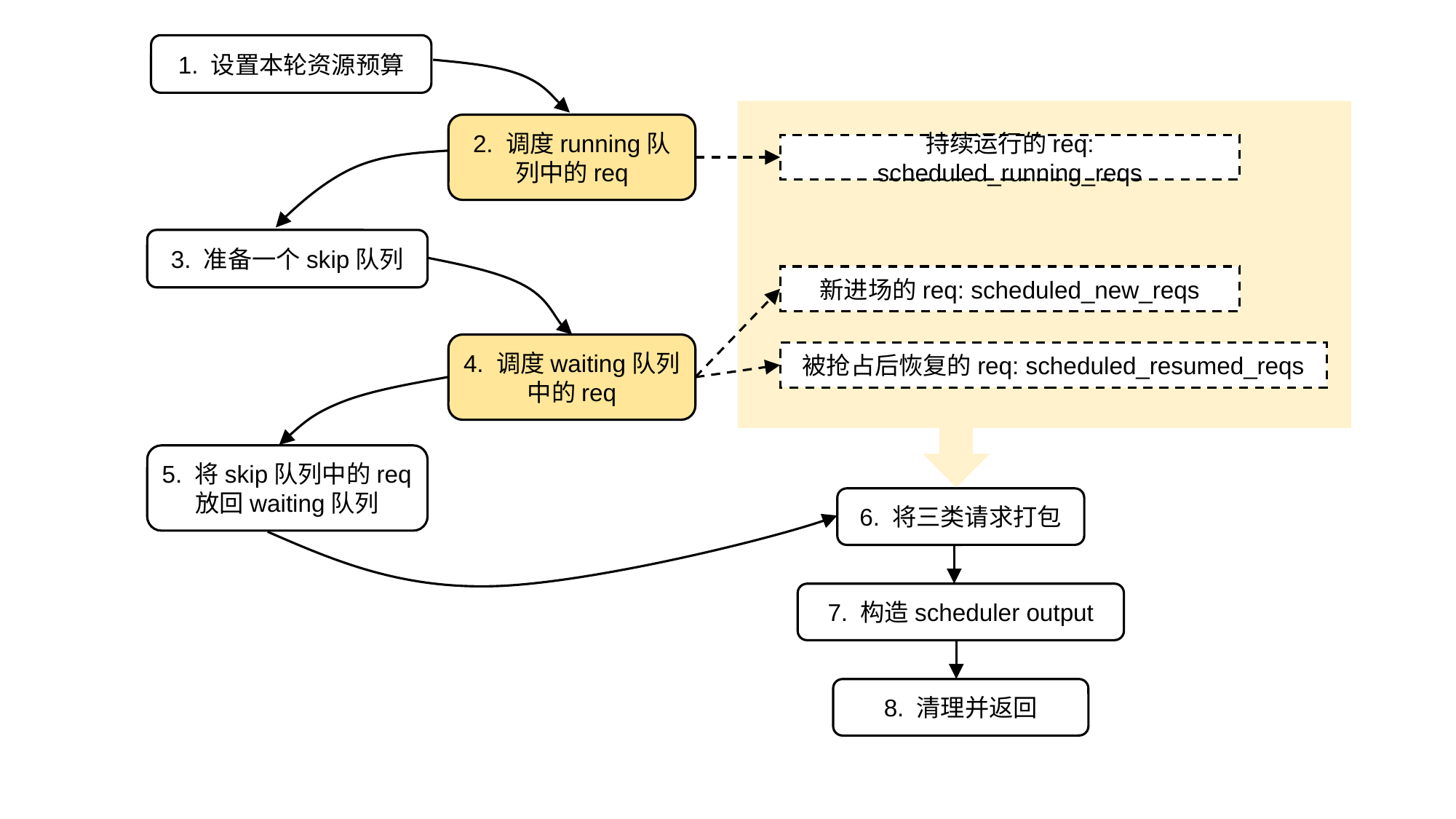

1. 设置本轮资源预算

2. 调度running队列中的req
持续运行的req: scheduled_running_reqs

3. 准备一个skip队列

新进场的req: scheduled_new_reqs
4. 调度waiting队列中的req
被抢占后恢复的req: scheduled_resumed_reqs

5. 将skip队列中的req放回waiting队列
6. 将三类请求打包

7. 构造scheduler output
8. 清理并返回